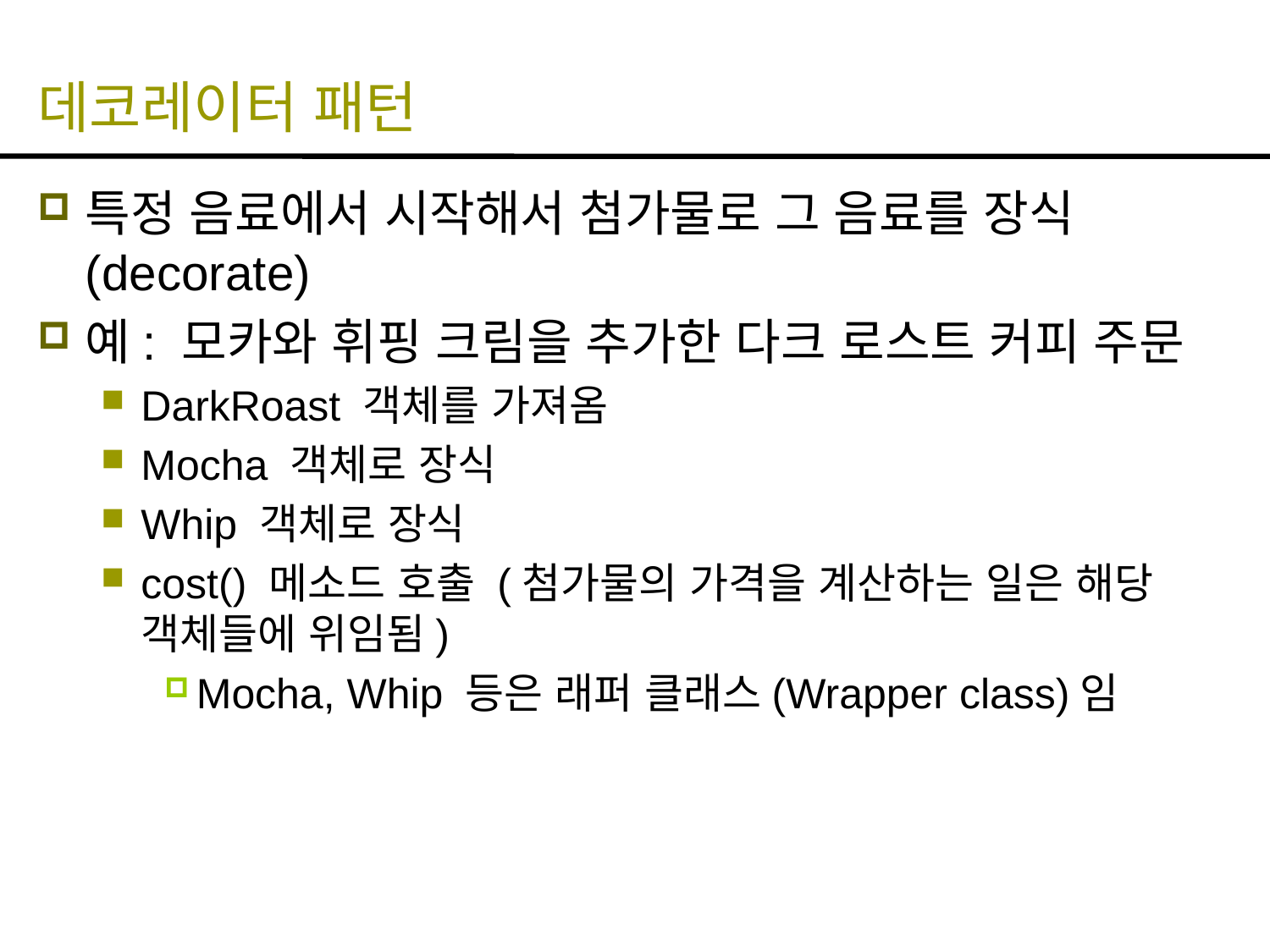

# 데코레이터 패턴
특정 음료에서 시작해서 첨가물로 그 음료를 장식(decorate)
예: 모카와 휘핑 크림을 추가한 다크 로스트 커피 주문
DarkRoast 객체를 가져옴
Mocha 객체로 장식
Whip 객체로 장식
cost() 메소드 호출 (첨가물의 가격을 계산하는 일은 해당 객체들에 위임됨)
Mocha, Whip 등은 래퍼 클래스(Wrapper class)임